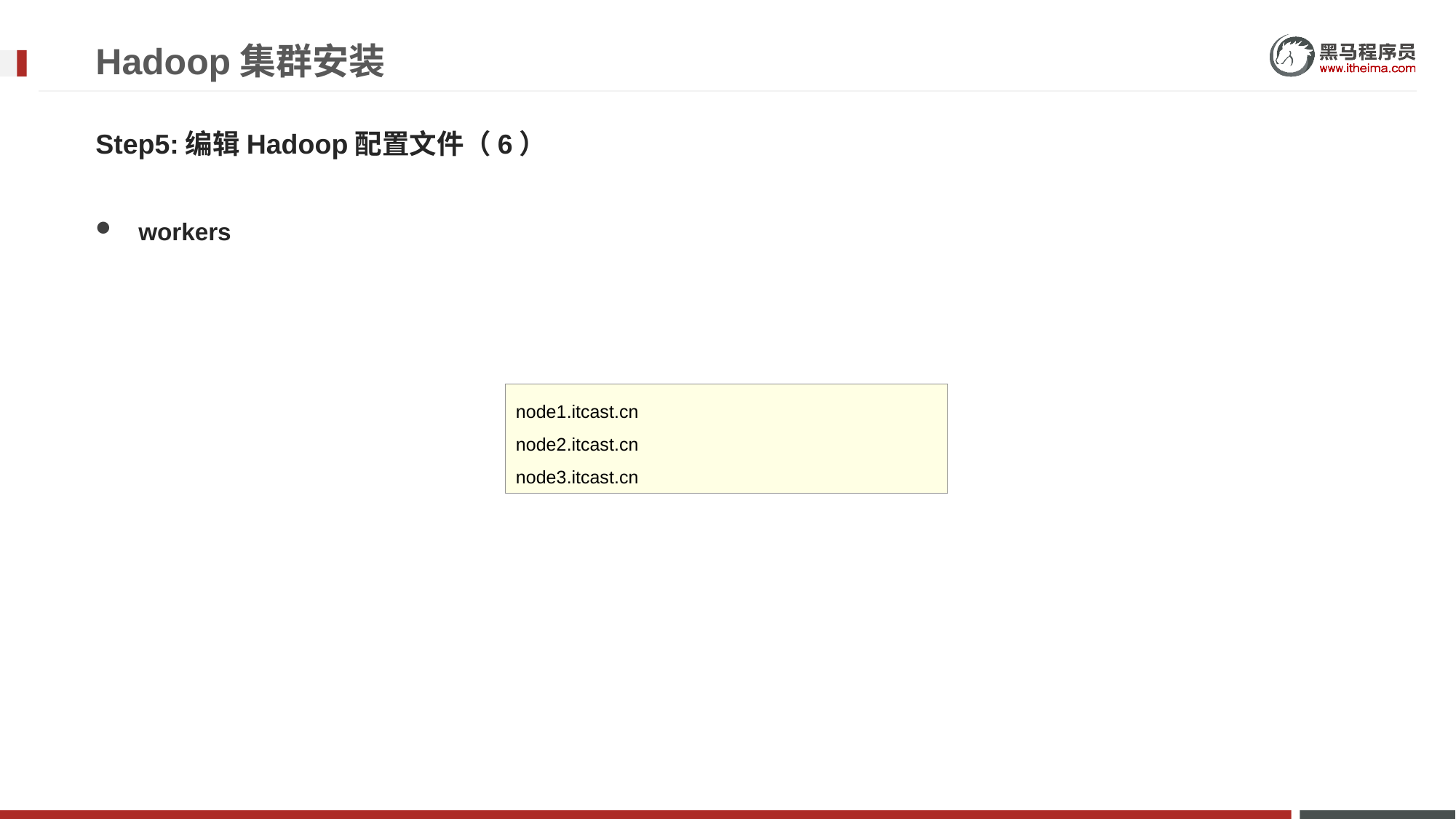

# Hadoop集群安装
Step5:编辑Hadoop配置文件（6）
workers
node1.itcast.cn
node2.itcast.cn
node3.itcast.cn